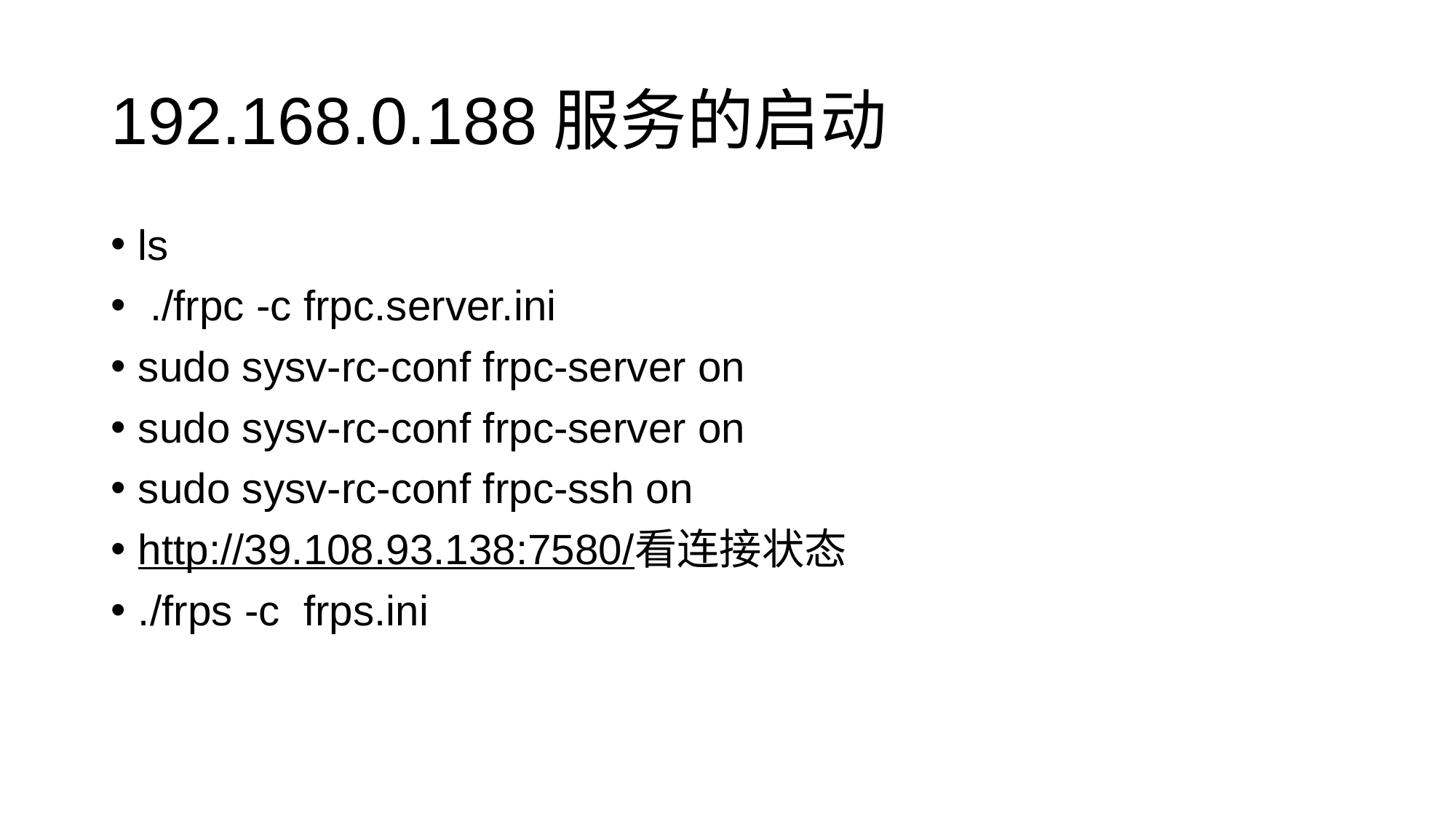

# 192.168.0.188服务的启动
ls
 ./frpc -c frpc.server.ini
sudo sysv-rc-conf frpc-server on
sudo sysv-rc-conf frpc-server on
sudo sysv-rc-conf frpc-ssh on
http://39.108.93.138:7580/看连接状态
./frps -c  frps.ini